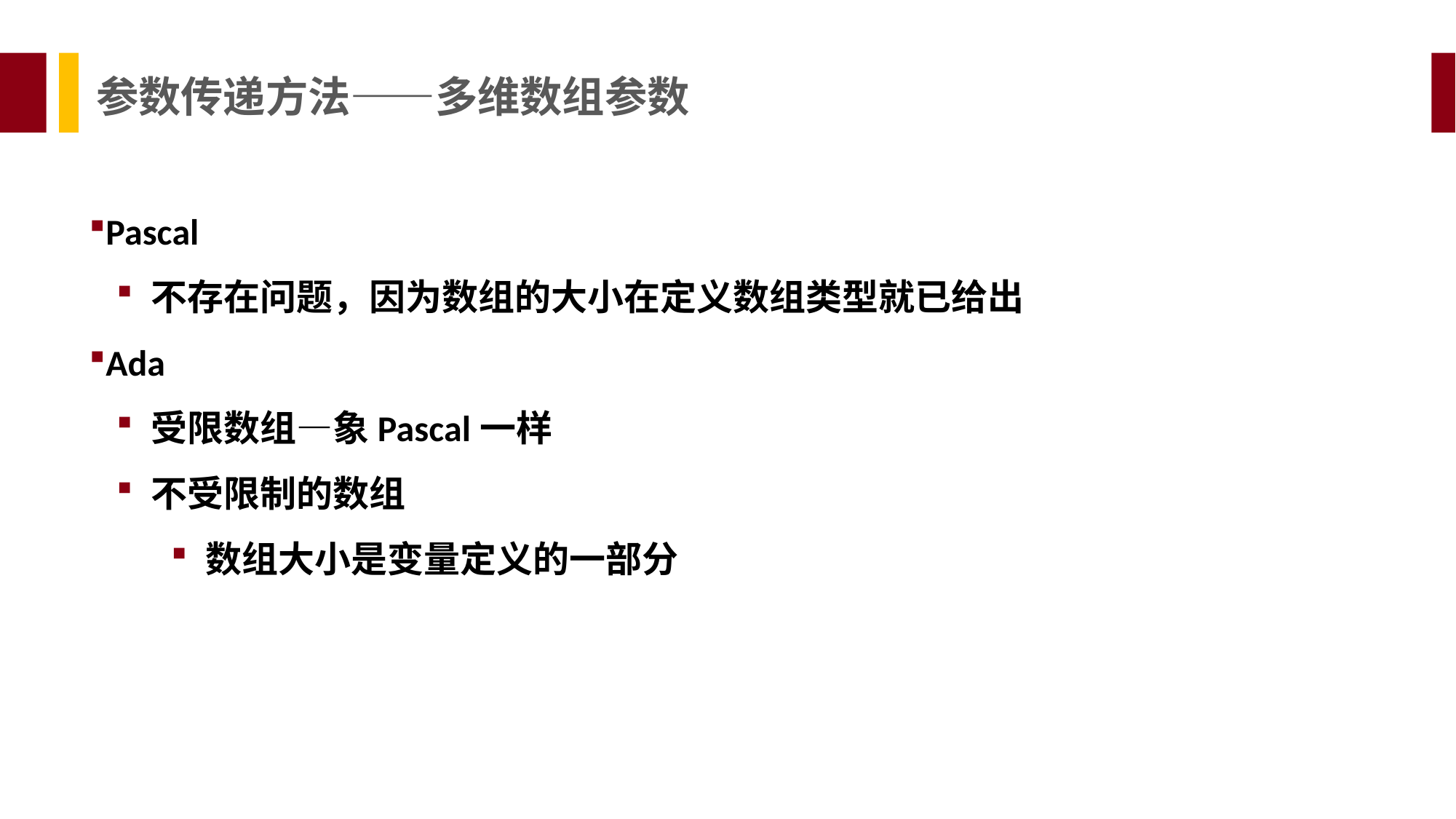

参数传递方法——多维数组参数
Pascal
不存在问题，因为数组的大小在定义数组类型就已给出
Ada
受限数组—象Pascal一样
不受限制的数组
数组大小是变量定义的一部分